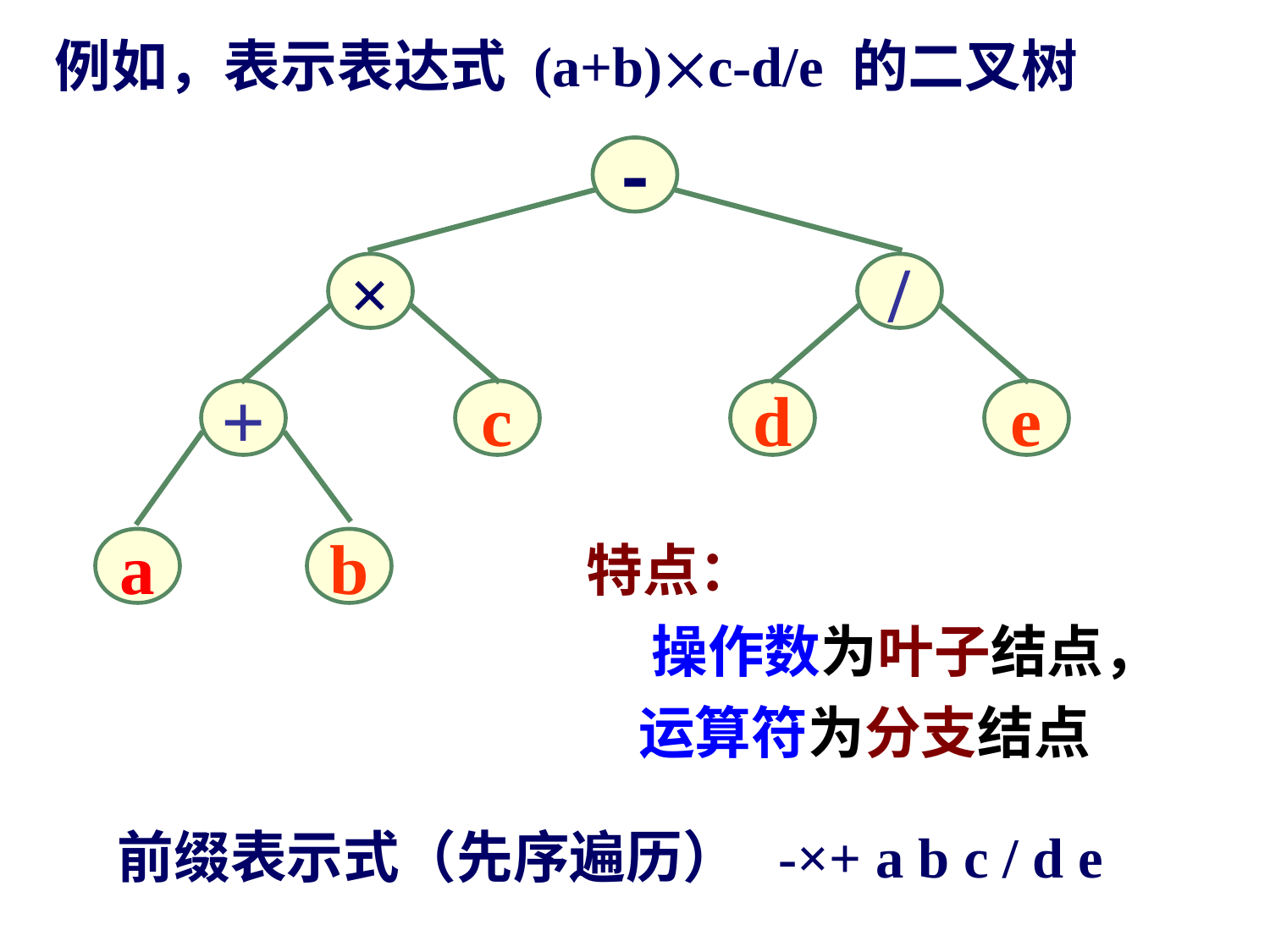

例如，表示表达式 (a+b)×c-d/e 的二叉树
−

×
/

+
c
d
e

a
b
特点：
    操作数为叶子结点，
   运算符为分支结点
前缀表示式（先序遍历）  -×+ a b c / d e